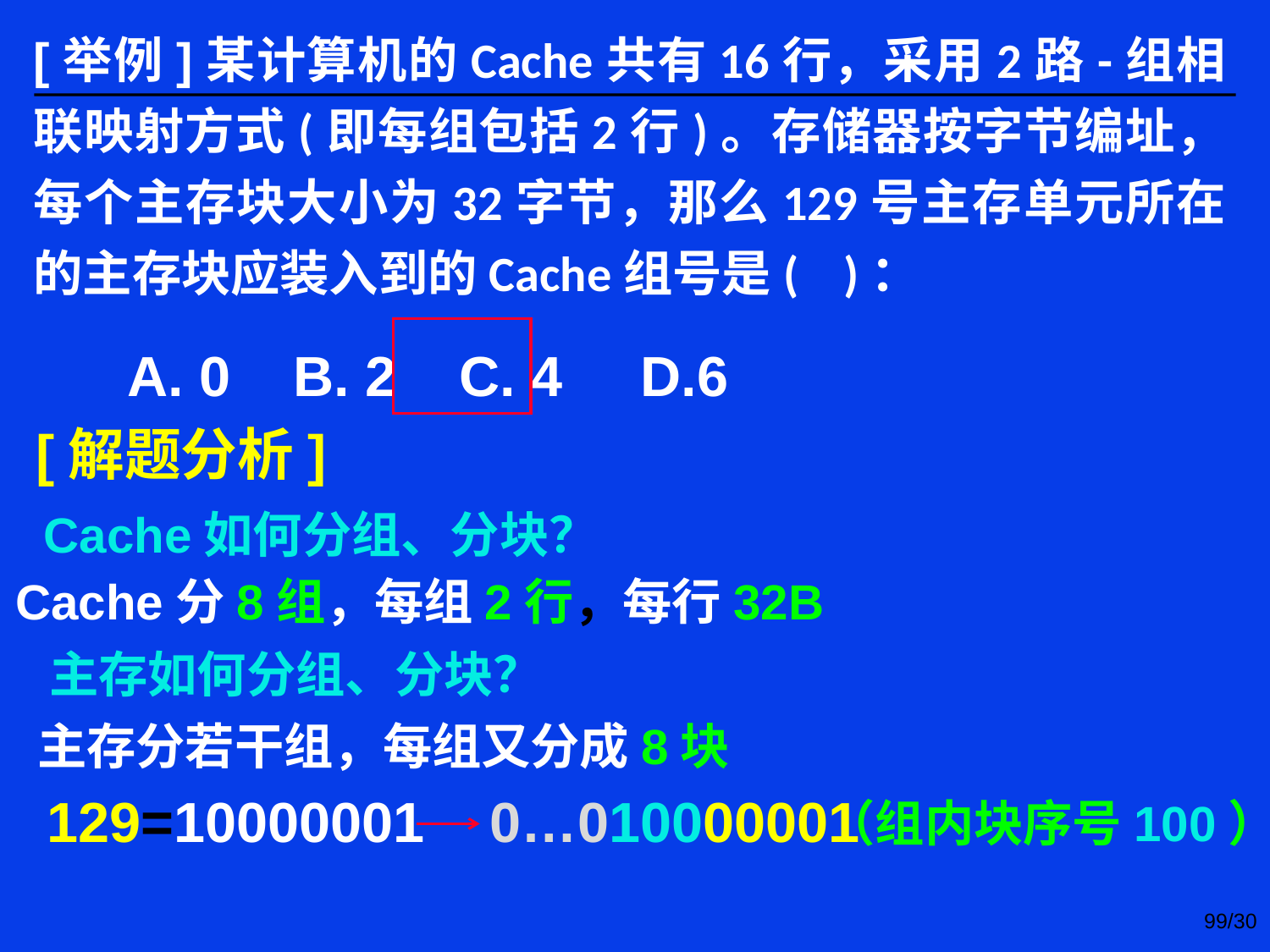

[举例]某计算机的Cache共有16行，采用2路-组相联映射方式(即每组包括2行)。存储器按字节编址，每个主存块大小为32字节，那么129号主存单元所在的主存块应装入到的Cache组号是(    )：

      A. 0    B. 2    C. 4     D.6

[解题分析]
Cache如何分组、分块？
Cache分8组，每组2行，每行32B
主存如何分组、分块？
主存分若干组，每组又分成8块
129=10000001
0…010000001
（组内块序号100）
99/30